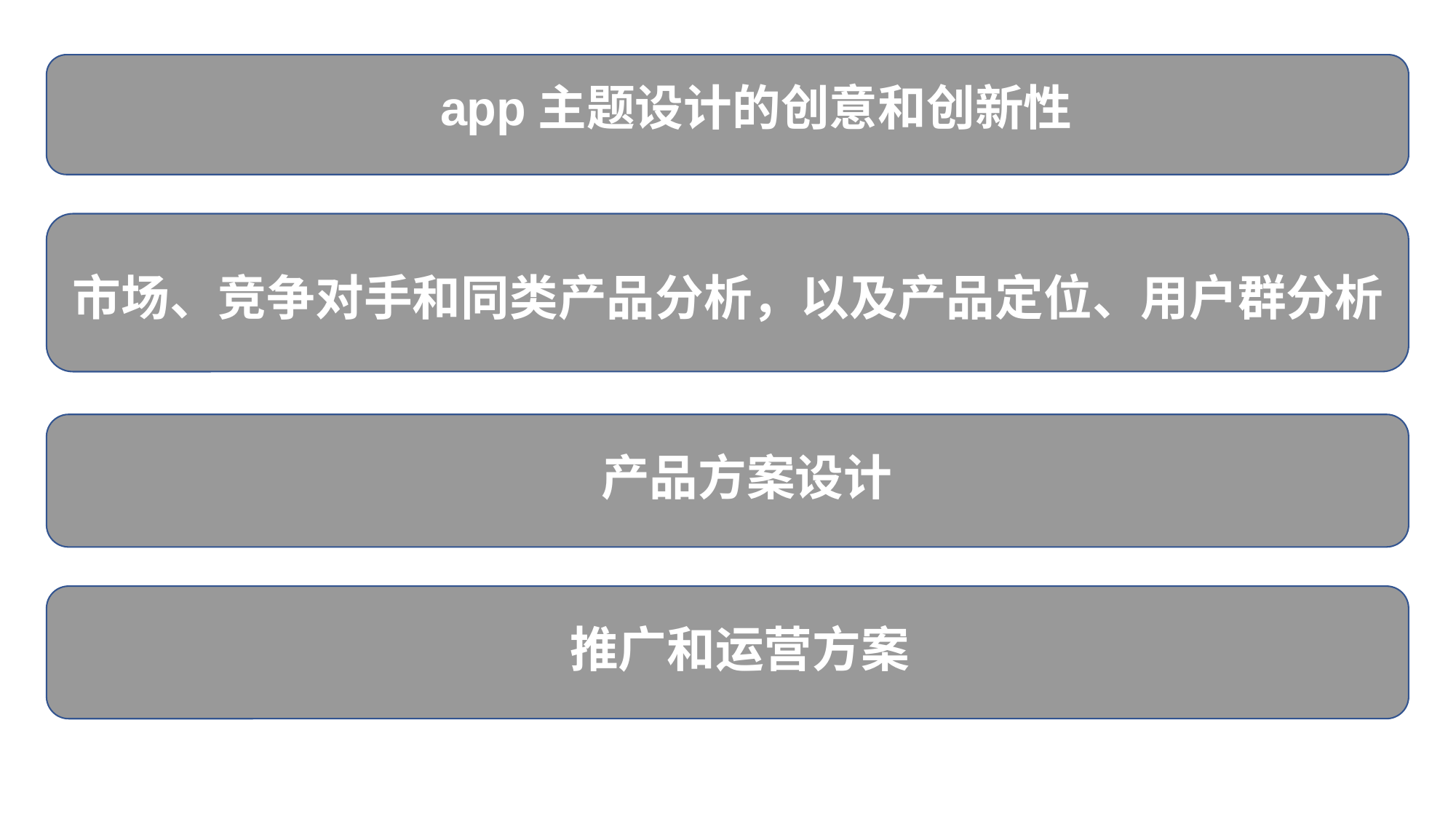

app主题设计的创意和创新性

市场、竞争对手和同类产品分析，以及产品定位、用户群分析

产品方案设计

推广和运营方案